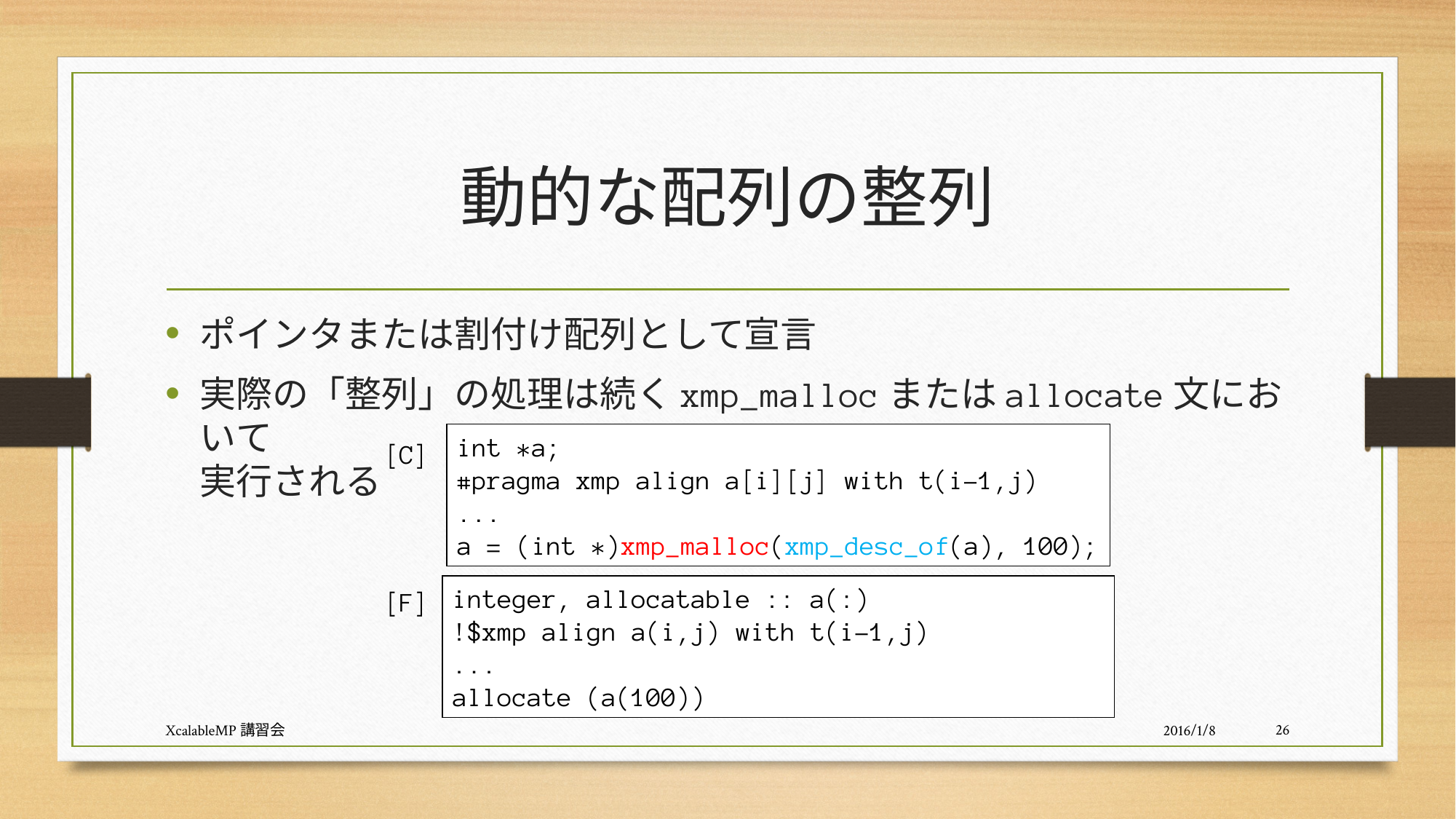

# 動的な配列の整列
ポインタまたは割付け配列として宣言
実際の「整列」の処理は続くxmp_mallocまたはallocate文において
実行される
int *a;
#pragma xmp align a[i][j] with t(i-1,j)
...
a = (int *)xmp_malloc(xmp_desc_of(a), 100);
[C]
integer, allocatable :: a(:)
!$xmp align a(i,j) with t(i-1,j)
...
allocate (a(100))
[F]
XcalableMP講習会
2016/1/8
26